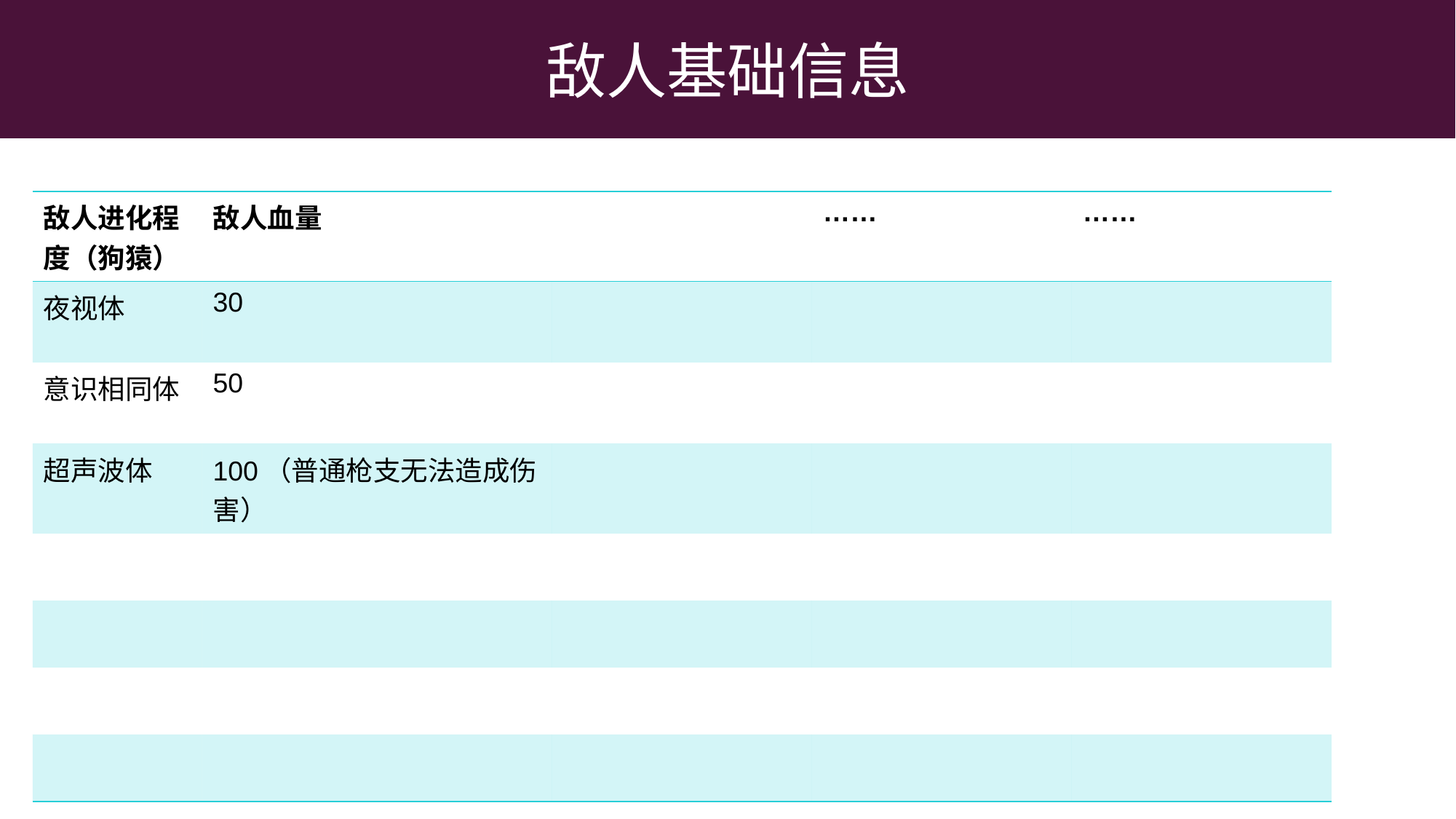

敌人基础信息
| 敌人进化程度（狗猿） | 敌人血量 |  | …… | …… |
| --- | --- | --- | --- | --- |
| 夜视体 | 30 |  |  |  |
| 意识相同体 | 50 |  |  |  |
| 超声波体 | 100（普通枪支无法造成伤害） |  |  |  |
|  |  |  |  |  |
|  |  |  |  |  |
|  |  |  |  |  |
|  |  |  |  |  |